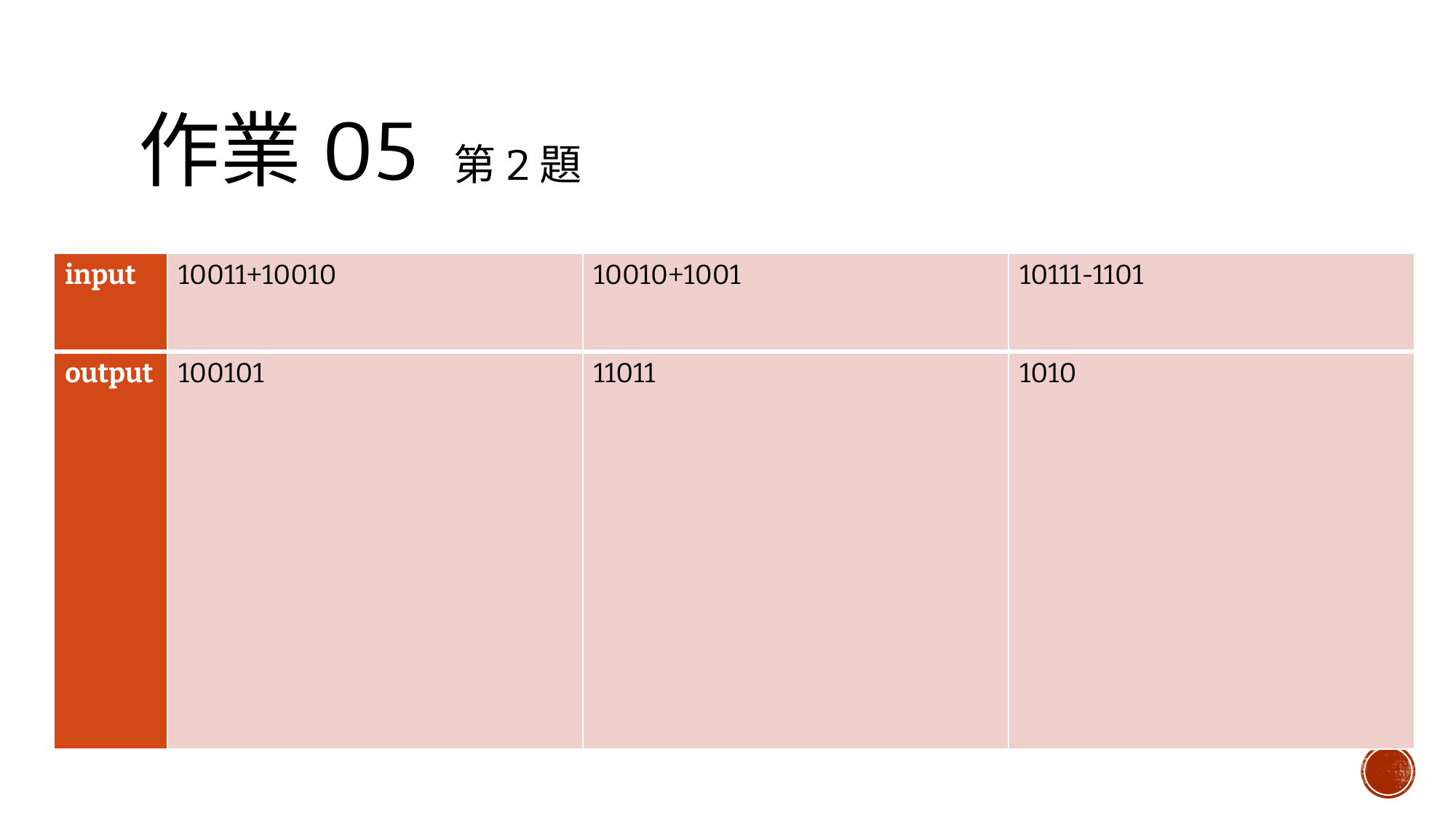

# 作業05 第2題
| input | 10011+10010 | 10010+1001 | 10111-1101 |
| --- | --- | --- | --- |
| output | 100101 | 11011 | 1010 |